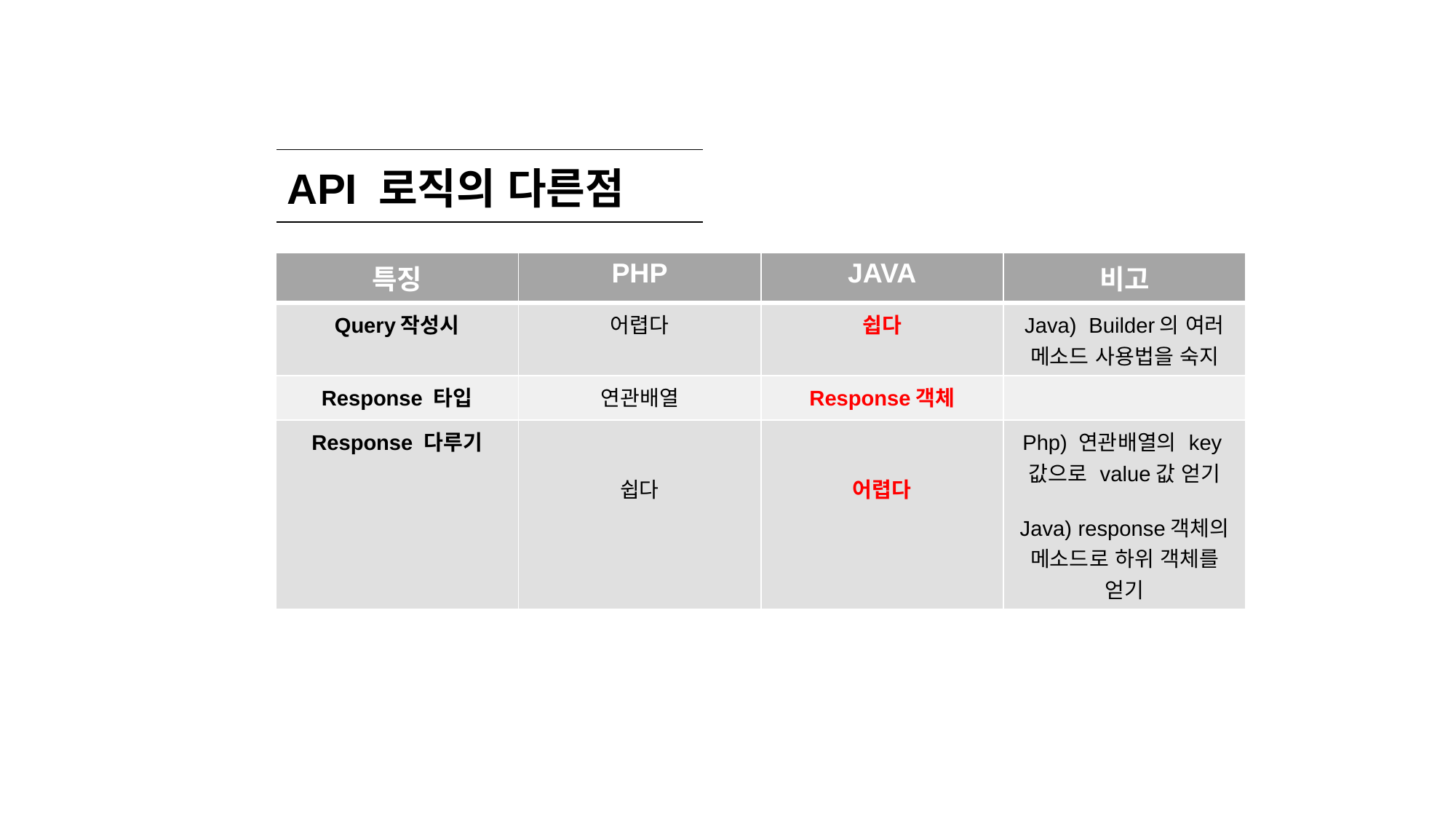

| API 로직의 다른점 |
| --- |
| 특징 | PHP | JAVA | 비고 |
| --- | --- | --- | --- |
| Query작성시 | 어렵다 | 쉽다 | Java) Builder의 여러 메소드 사용법을 숙지 |
| Response 타입 | 연관배열 | Response객체 |  |
| Response 다루기 | 쉽다 | 어렵다 | Php) 연관배열의 key값으로 value값 얻기 Java) response객체의 메소드로 하위 객체를 얻기 |